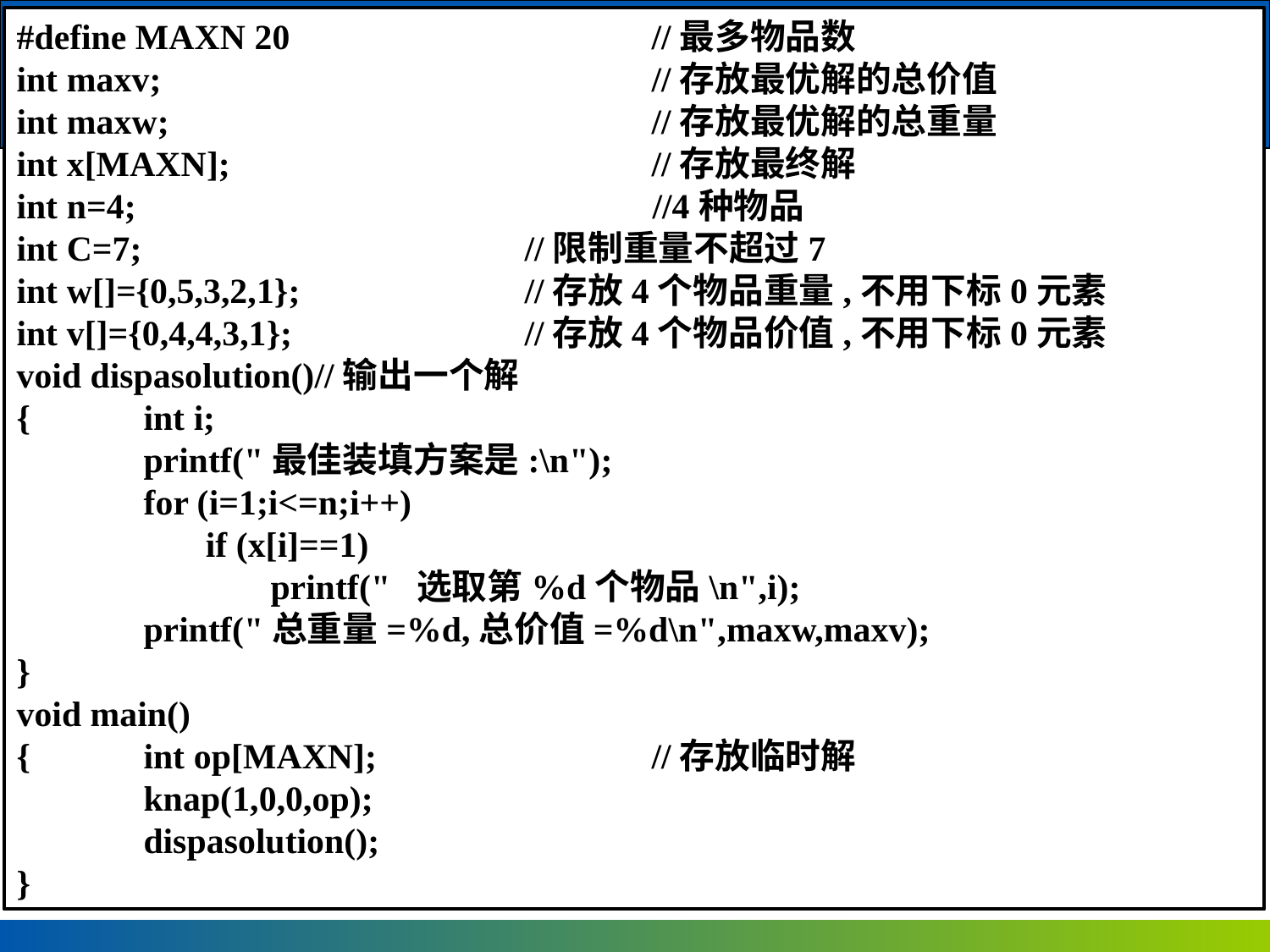

#define MAXN 20			//最多物品数
int maxv; 				//存放最优解的总价值
int maxw;				//存放最优解的总重量
int x[MAXN];				//存放最终解
int n=4;		                                           //4种物品
int C=7;			  	//限制重量不超过7
int w[]={0,5,3,2,1};		//存放4个物品重量,不用下标0元素
int v[]={0,4,4,3,1};		//存放4个物品价值,不用下标0元素
void dispasolution()//输出一个解
{	int i;
	printf("最佳装填方案是:\n");
	for (i=1;i<=n;i++)
	       if (x[i]==1)
		printf("  选取第%d个物品\n",i);
	printf("总重量=%d,总价值=%d\n",maxw,maxv);
}
void main()
{	int op[MAXN];			//存放临时解
	knap(1,0,0,op);
	dispasolution();
}